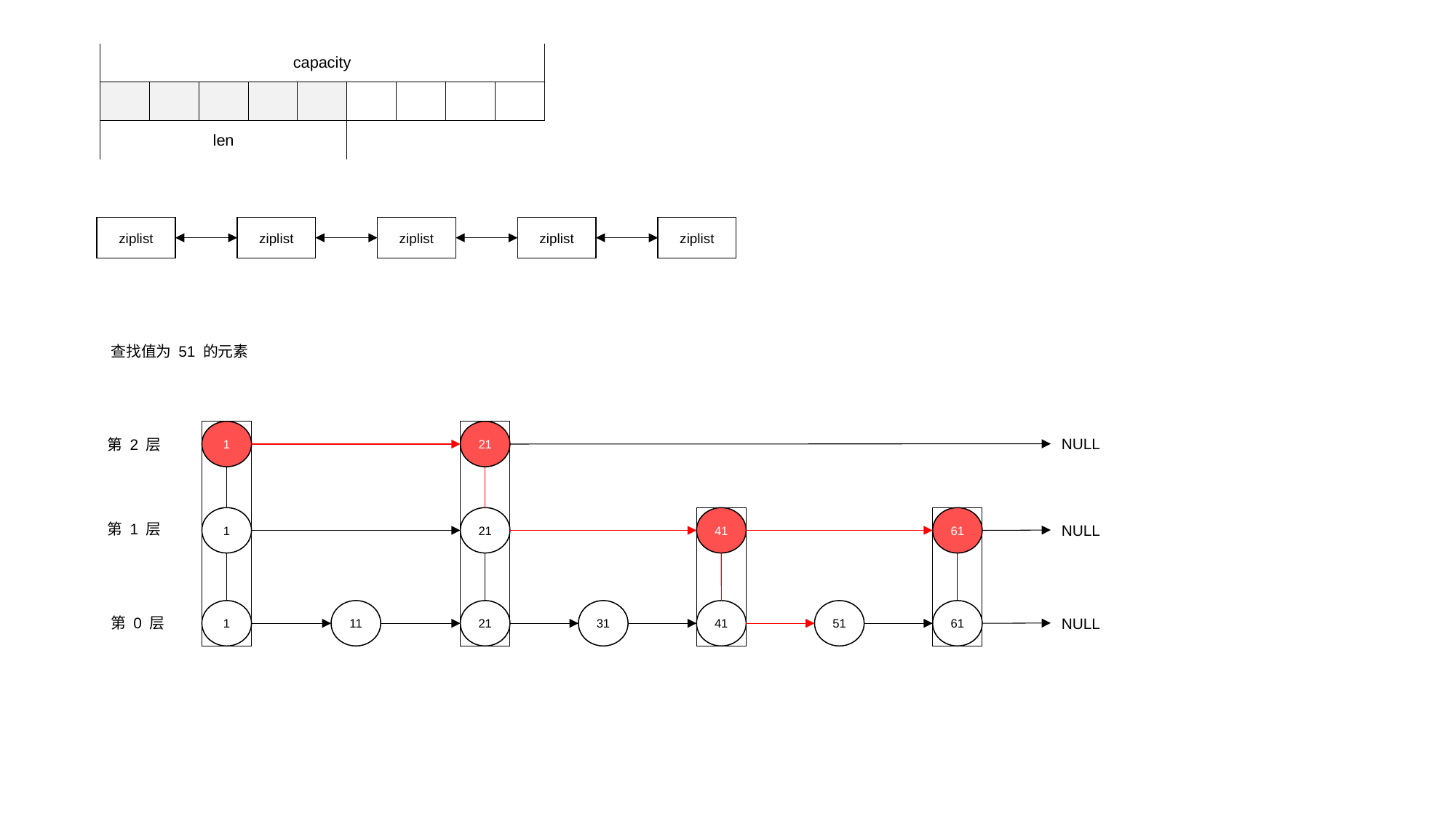

| capacity |  |  |  |  |  |  |  |  |
| --- | --- | --- | --- | --- | --- | --- | --- | --- |
|  |  |  |  |  |  |  |  |  |
| len |  |  |  |  |  |  |  |  |
ziplist
ziplist
ziplist
ziplist
ziplist
查找值为 51 的元素

1

21
NULL
第 2 层

61
41
1
21
第 1 层
NULL
11
61
31
41
51
1
21
第 0 层
NULL